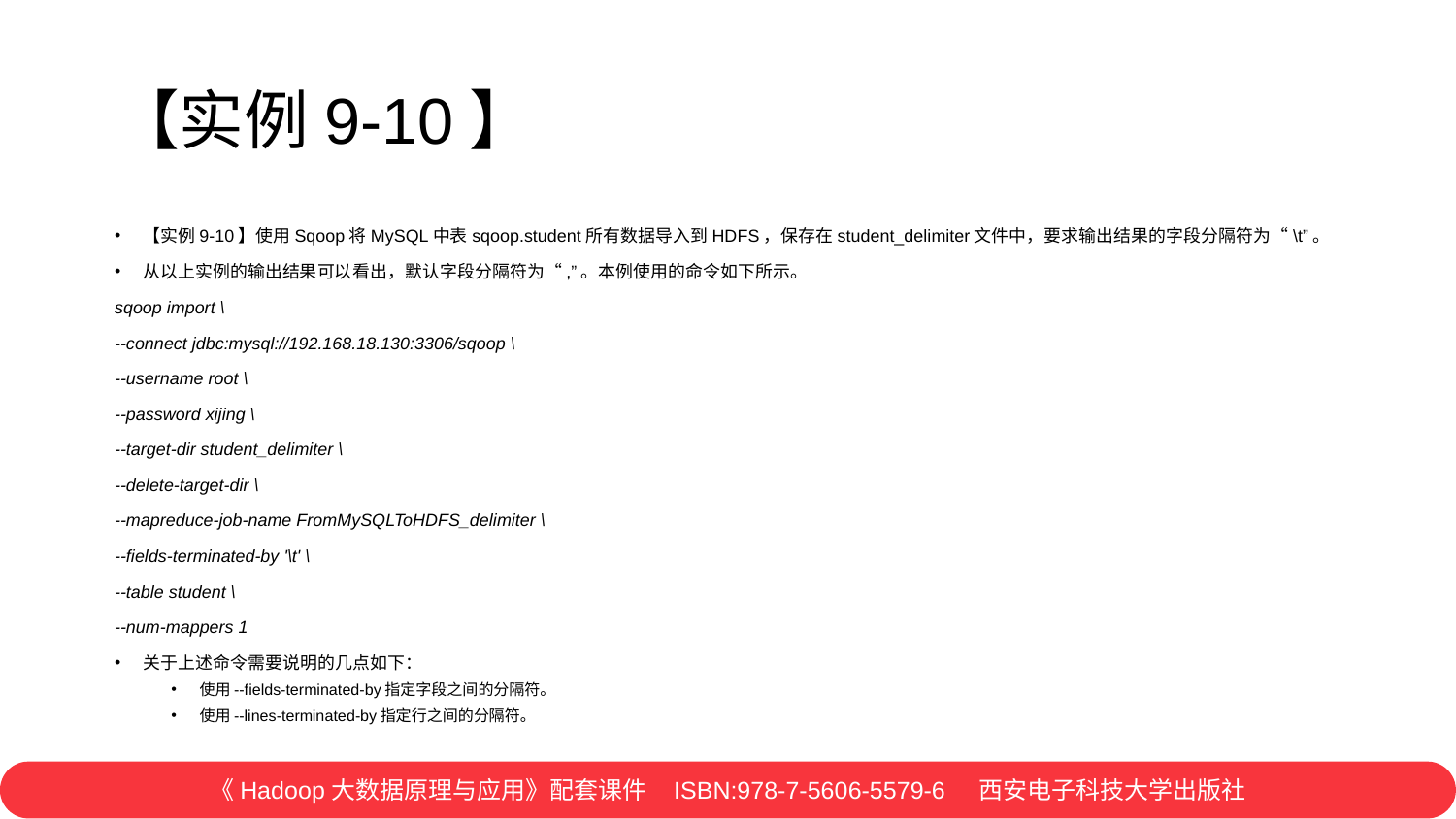

# 【实例9-10】
【实例9-10】使用Sqoop将MySQL中表sqoop.student所有数据导入到HDFS，保存在student_delimiter文件中，要求输出结果的字段分隔符为“\t”。
从以上实例的输出结果可以看出，默认字段分隔符为“,”。本例使用的命令如下所示。
sqoop import \
--connect jdbc:mysql://192.168.18.130:3306/sqoop \
--username root \
--password xijing \
--target-dir student_delimiter \
--delete-target-dir \
--mapreduce-job-name FromMySQLToHDFS_delimiter \
--fields-terminated-by '\t' \
--table student \
--num-mappers 1
关于上述命令需要说明的几点如下：
使用--fields-terminated-by指定字段之间的分隔符。
使用--lines-terminated-by指定行之间的分隔符。